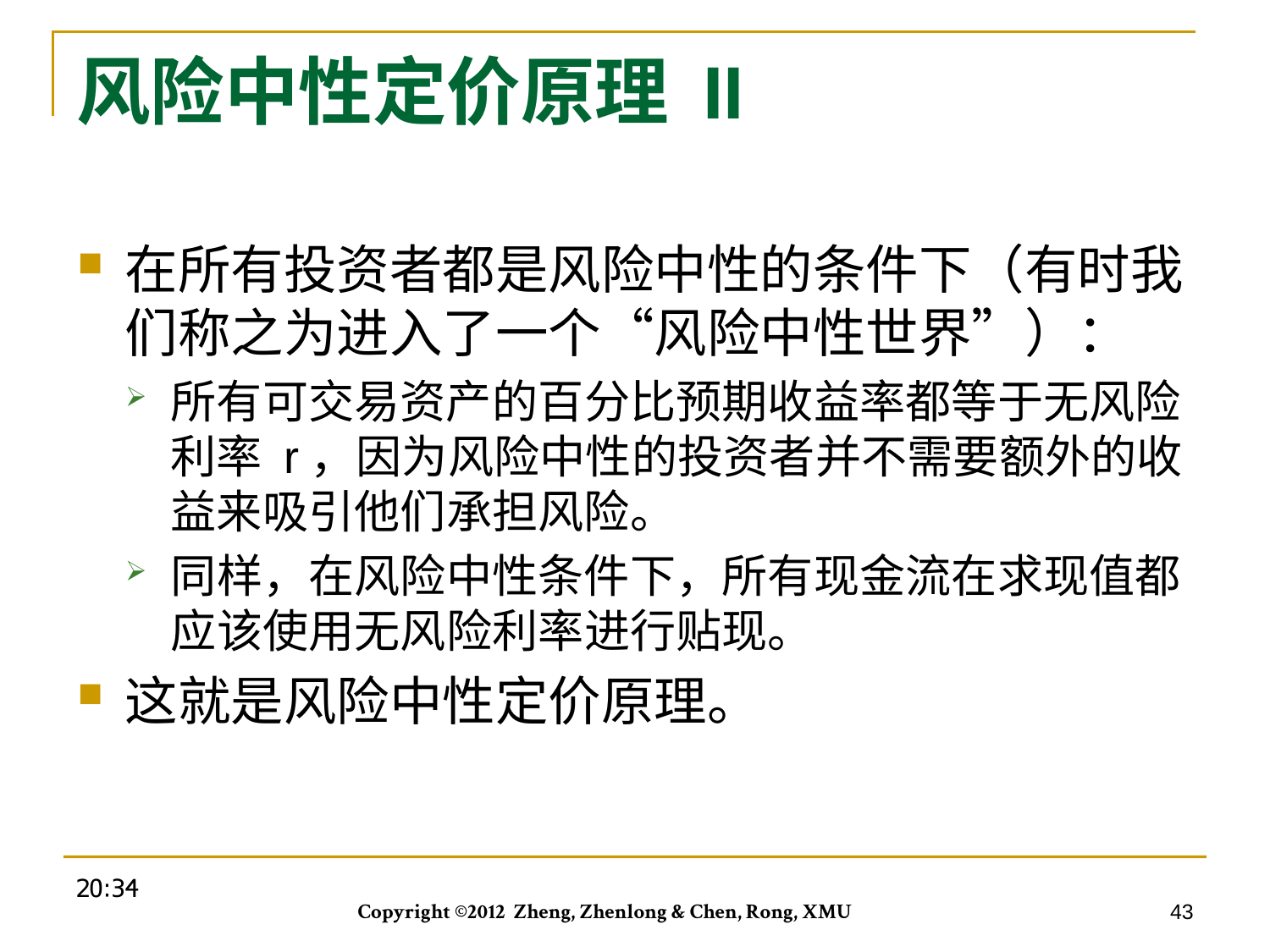

# 风险中性定价原理 II

在所有投资者都是风险中性的条件下（有时我们称之为进入了一个“风险中性世界”）：
所有可交易资产的百分比预期收益率都等于无风险利率 r，因为风险中性的投资者并不需要额外的收益来吸引他们承担风险。
同样，在风险中性条件下，所有现金流在求现值都应该使用无风险利率进行贴现。
这就是风险中性定价原理。
20:34
43
Copyright ©2012  Zheng, Zhenlong & Chen, Rong, XMU